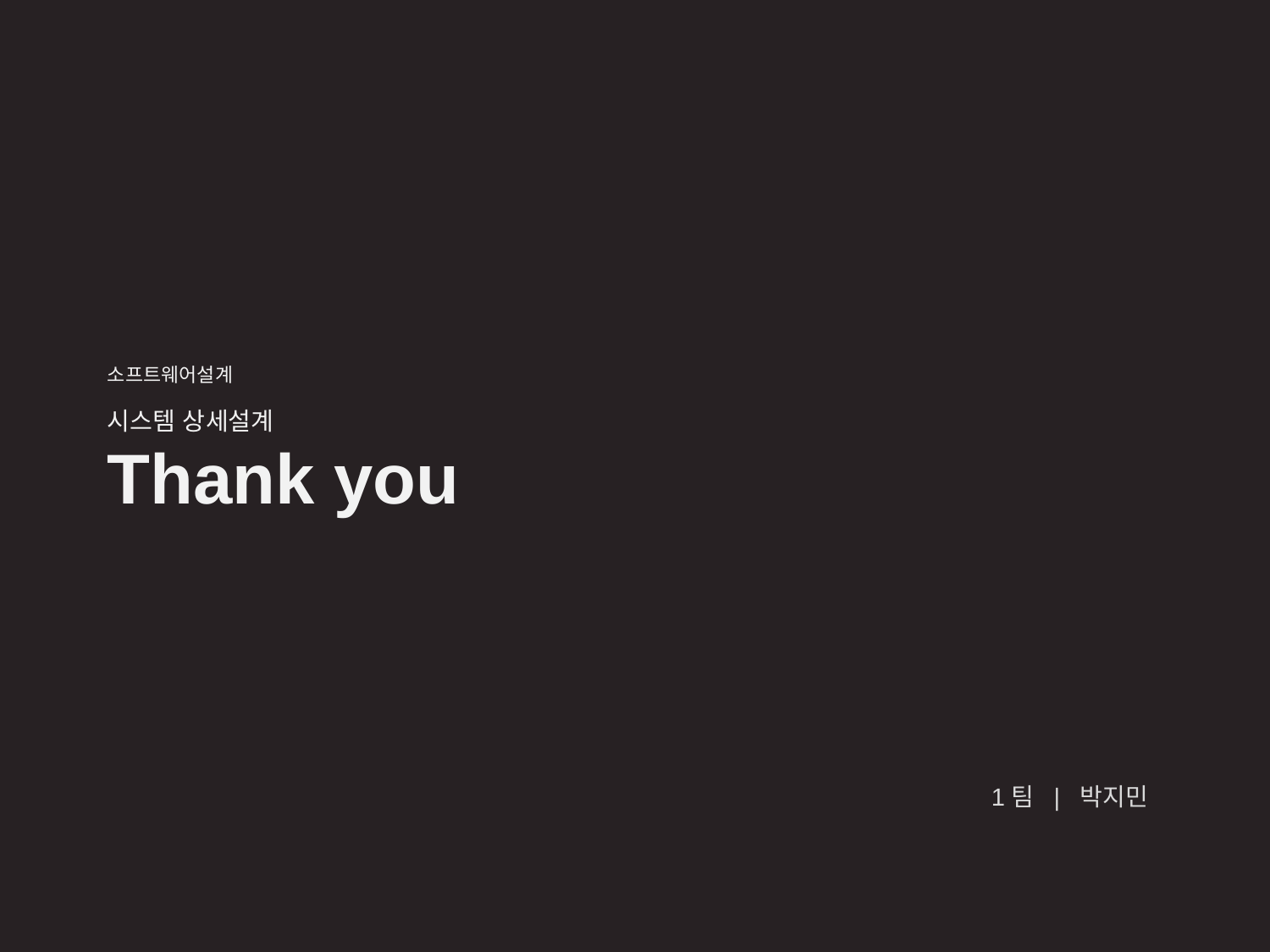

소프트웨어설계
시스템 상세설계
Thank you
              1팀  |  박지민